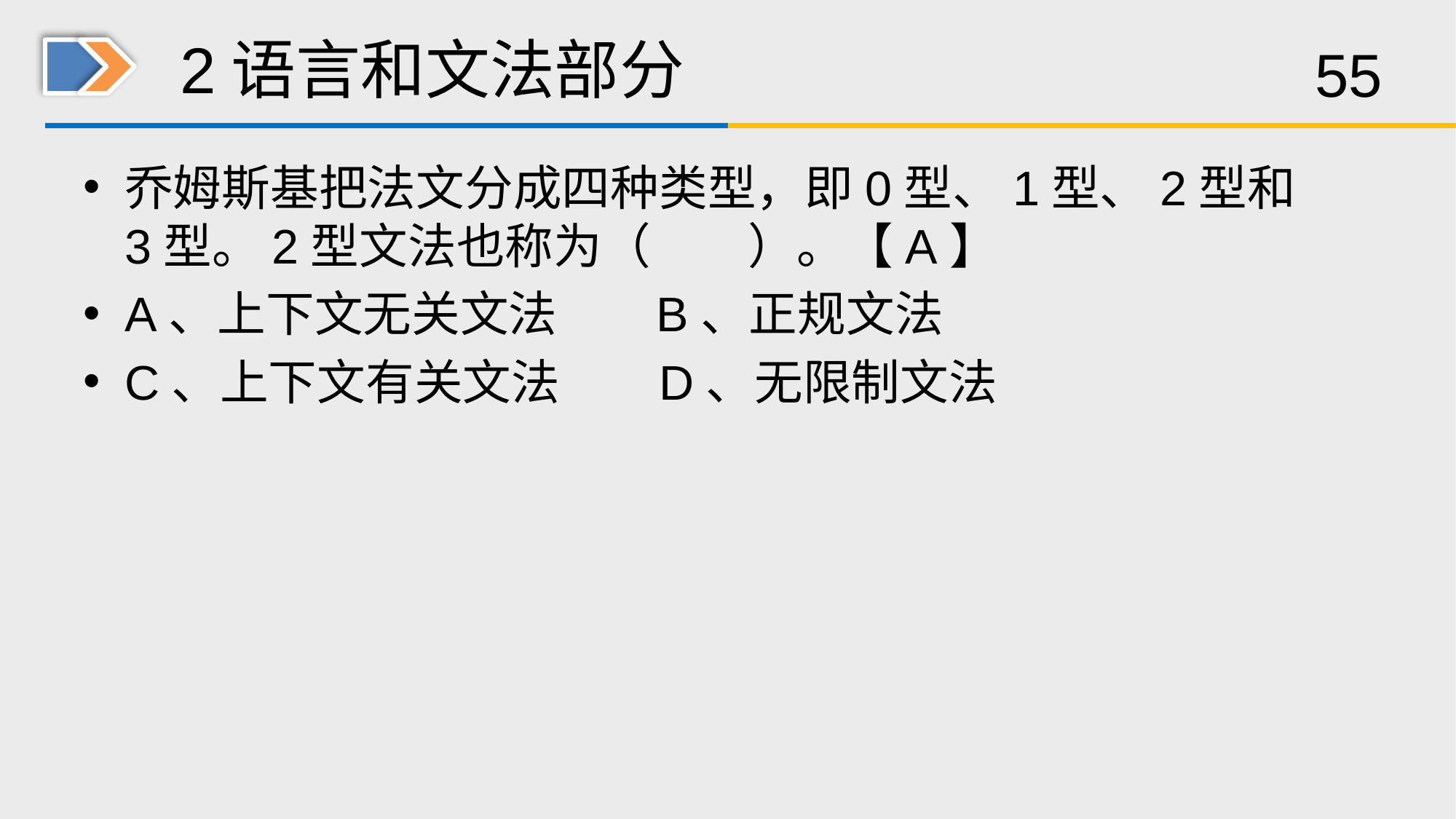

# 2语言和文法部分
55
乔姆斯基把法文分成四种类型，即0型、1型、2型和3型。2型文法也称为（　　）。【A】
A、上下文无关文法        B、正规文法
C、上下文有关文法        D、无限制文法